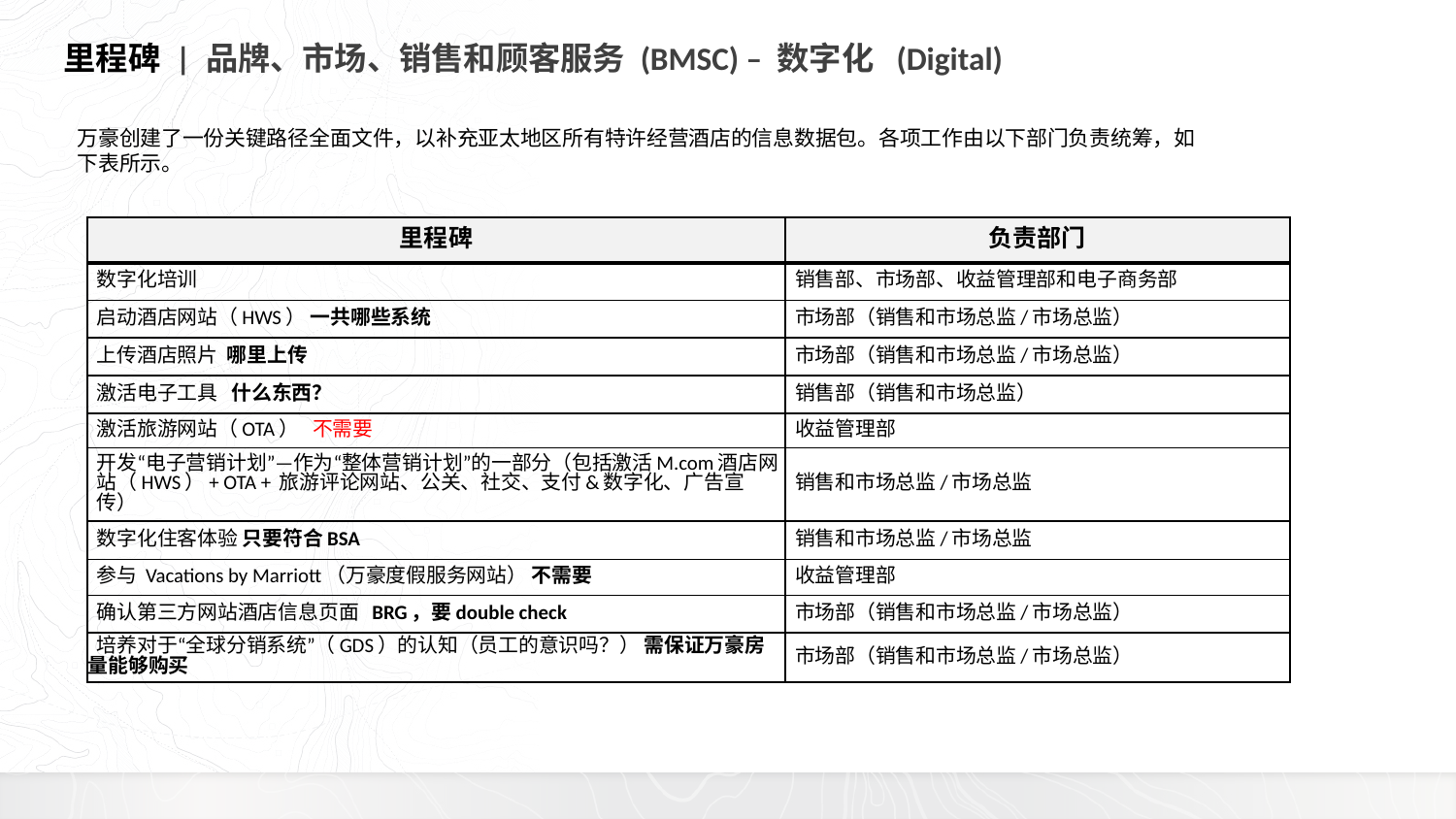

里程碑 | 品牌、市场、销售和顾客服务 (BMSC) – 数字化  (Digital)
万豪创建了一份关键路径全面文件，以补充亚太地区所有特许经营酒店的信息数据包。各项工作由以下部门负责统筹，如下表所示。
| 里程碑 | 负责部门 |
| --- | --- |
| 数字化培训 | 销售部、市场部、收益管理部和电子商务部 |
| 启动酒店网站（HWS） 一共哪些系统 | 市场部（销售和市场总监/市场总监） |
| 上传酒店照片 哪里上传 | 市场部（销售和市场总监/市场总监） |
| 激活电子工具 什么东西？ | 销售部（销售和市场总监） |
| 激活旅游网站（OTA） 不需要 | 收益管理部 |
| 开发“电子营销计划”—作为“整体营销计划”的一部分（包括激活M.com酒店网站（HWS）+ OTA + 旅游评论网站、公关、社交、支付&数字化、广告宣传） | 销售和市场总监/市场总监 |
| 数字化住客体验 只要符合BSA | 销售和市场总监/市场总监 |
| 参与 Vacations by Marriott（万豪度假服务网站） 不需要 | 收益管理部 |
| 确认第三方网站酒店信息页面 BRG，要double check | 市场部（销售和市场总监/市场总监） |
| 培养对于“全球分销系统”（GDS）的认知（员工的意识吗？） 需保证万豪房量能够购买 | 市场部（销售和市场总监/市场总监） |